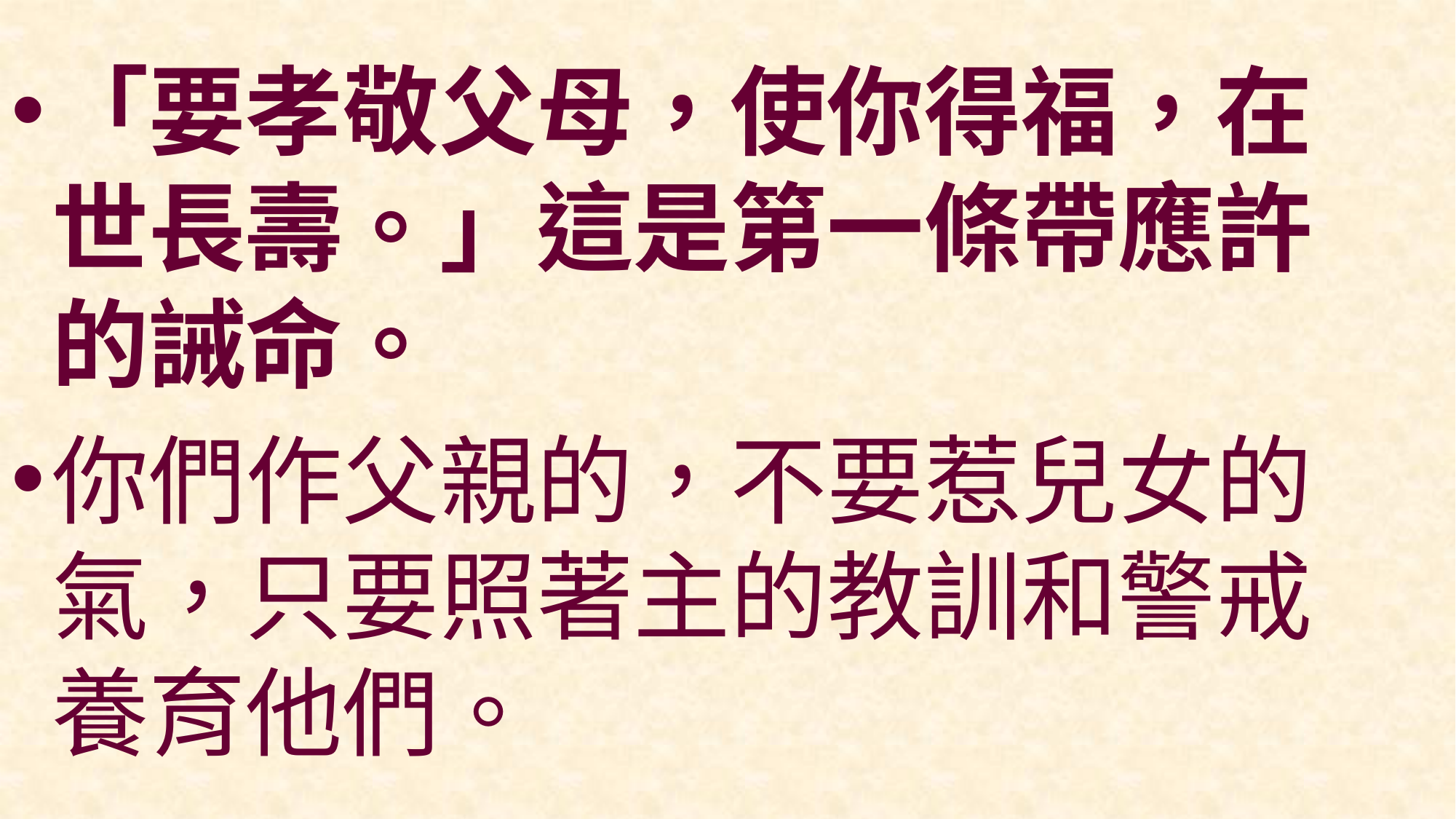

「要孝敬父母，使你得福，在世長壽。」這是第一條帶應許的誡命。
你們作父親的，不要惹兒女的氣，只要照著主的教訓和警戒養育他們。